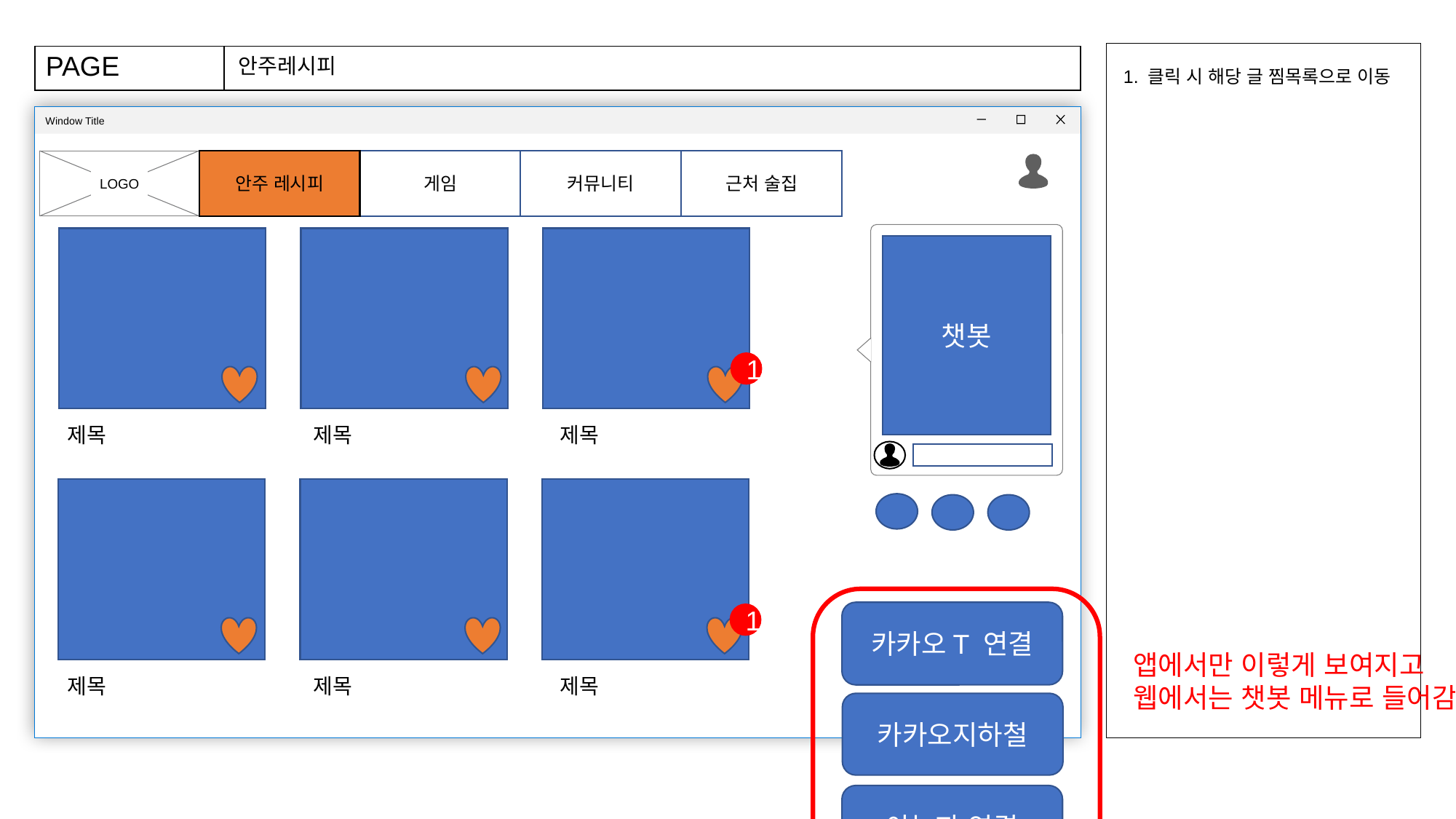

안주레시피
1. 클릭 시 해당 글 찜목록으로 이동

LOGO
안주 레시피
게임
커뮤니티
근처 술집

챗봇

1

제목
제목
제목

카카오T 연결
1

앱에서만 이렇게 보여지고
웹에서는 챗봇 메뉴로 들어감.
제목
제목
제목
카카오지하철
야놀자 연결